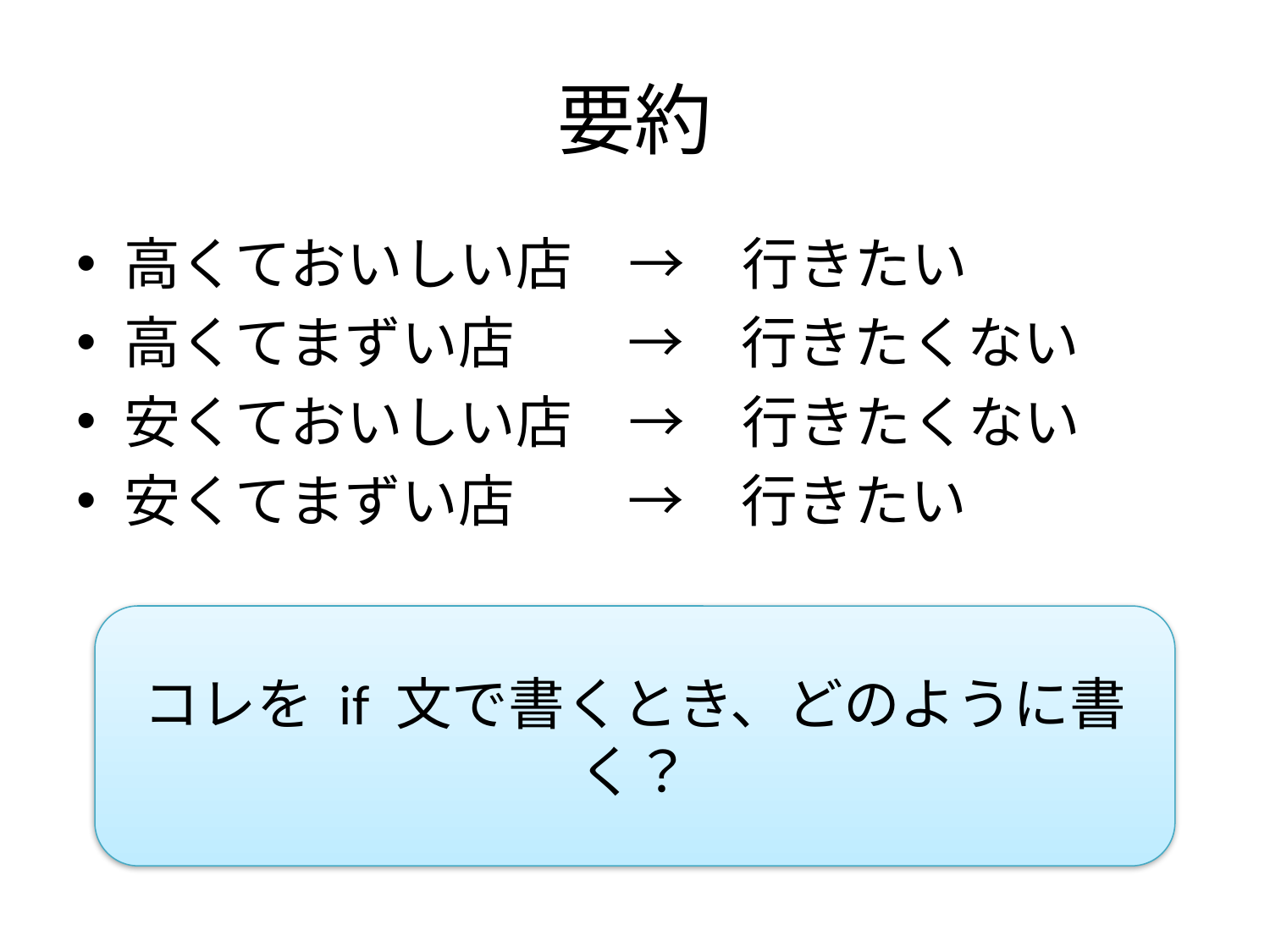

# 要約
高くておいしい店　→　行きたい
高くてまずい店　　→　行きたくない
安くておいしい店　→　行きたくない
安くてまずい店　　→　行きたい
コレを if 文で書くとき、どのように書く？